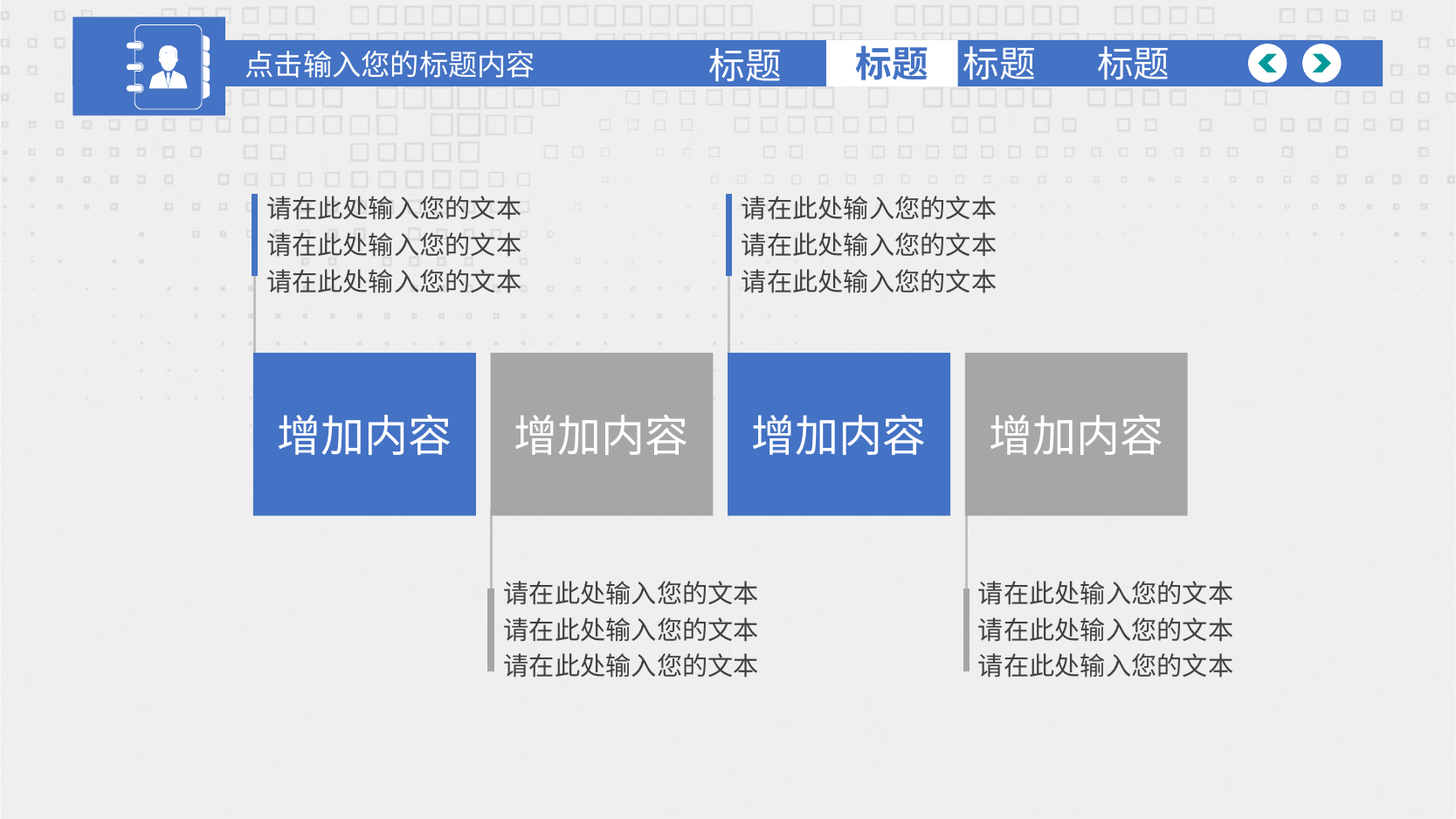

点击输入您的标题内容

标题
标题
标题
标题

请在此处输入您的文本
请在此处输入您的文本
请在此处输入您的文本
请在此处输入您的文本
请在此处输入您的文本
请在此处输入您的文本
增加内容
增加内容
增加内容
增加内容
请在此处输入您的文本
请在此处输入您的文本
请在此处输入您的文本
请在此处输入您的文本
请在此处输入您的文本
请在此处输入您的文本